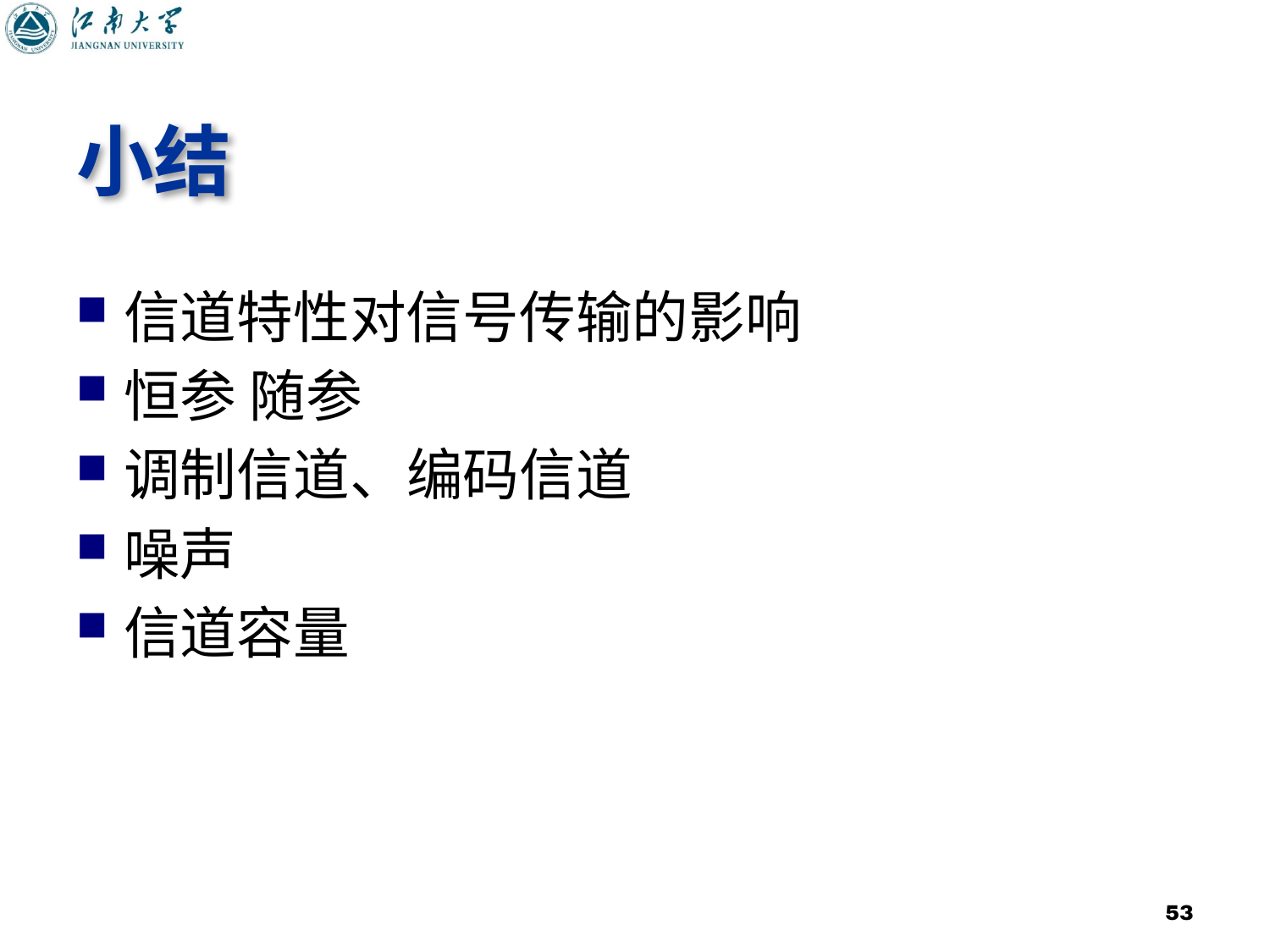

# 小结
信道特性对信号传输的影响
恒参 随参
调制信道、编码信道
噪声
信道容量

53